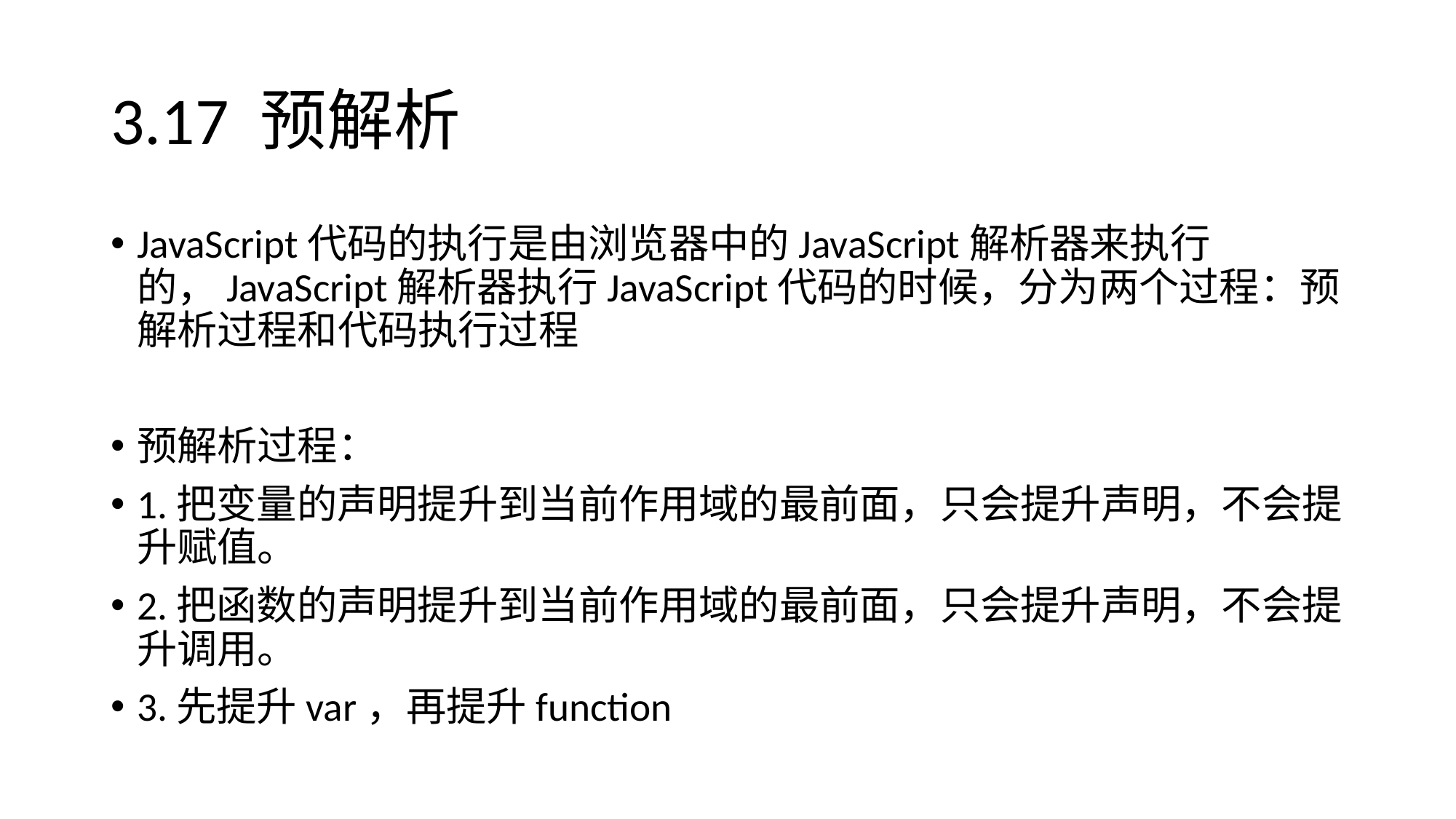

# 3.17 预解析
JavaScript代码的执行是由浏览器中的JavaScript解析器来执行的，JavaScript解析器执行JavaScript代码的时候，分为两个过程：预解析过程和代码执行过程

预解析过程：
1.把变量的声明提升到当前作用域的最前面，只会提升声明，不会提升赋值。
2.把函数的声明提升到当前作用域的最前面，只会提升声明，不会提升调用。
3.先提升var，再提升function